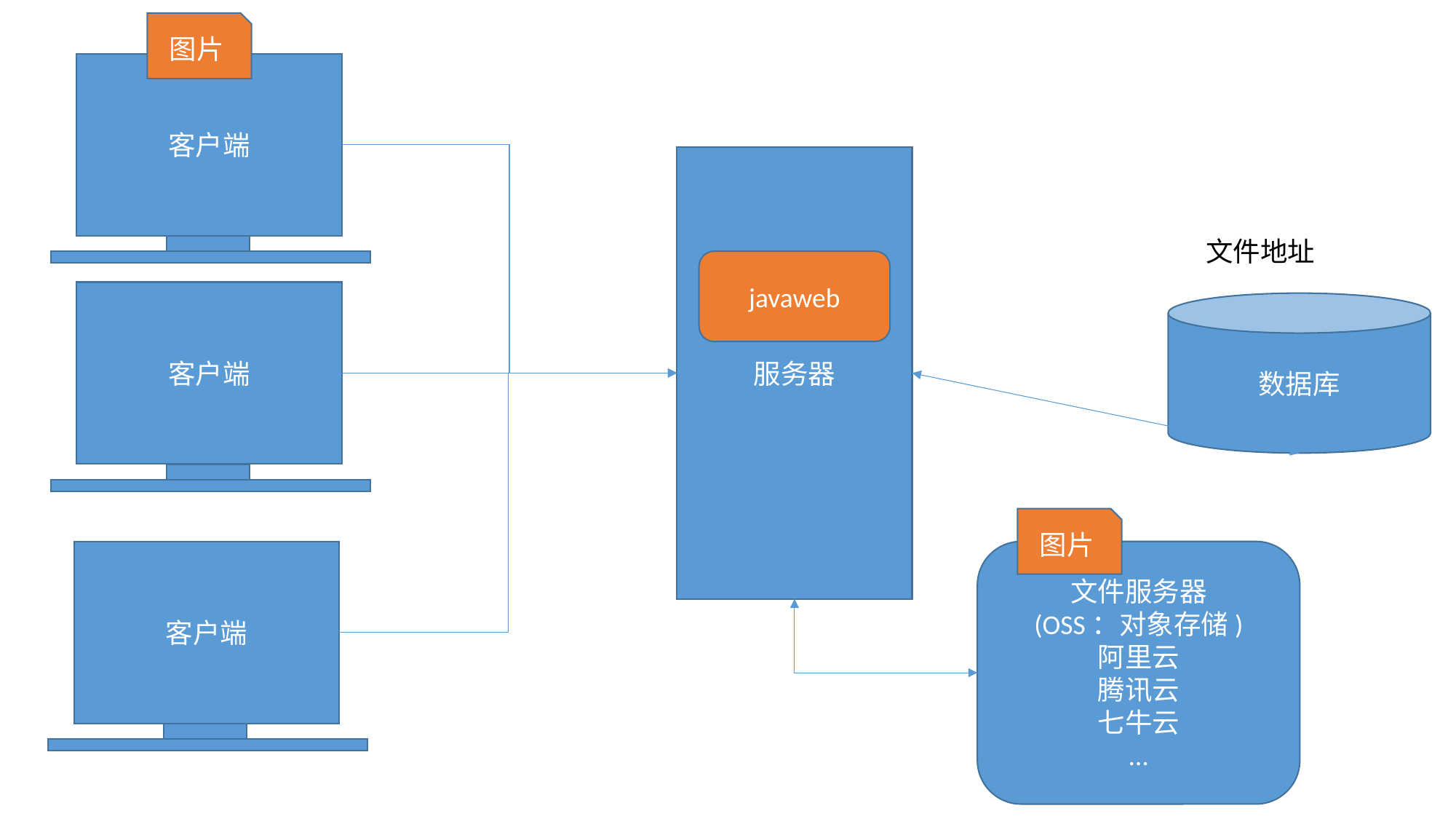

图片
客户端

服务器
文件地址
javaweb
客户端

数据库
图片
客户端

文件服务器
(OSS：对象存储)
阿里云
腾讯云
七牛云
…